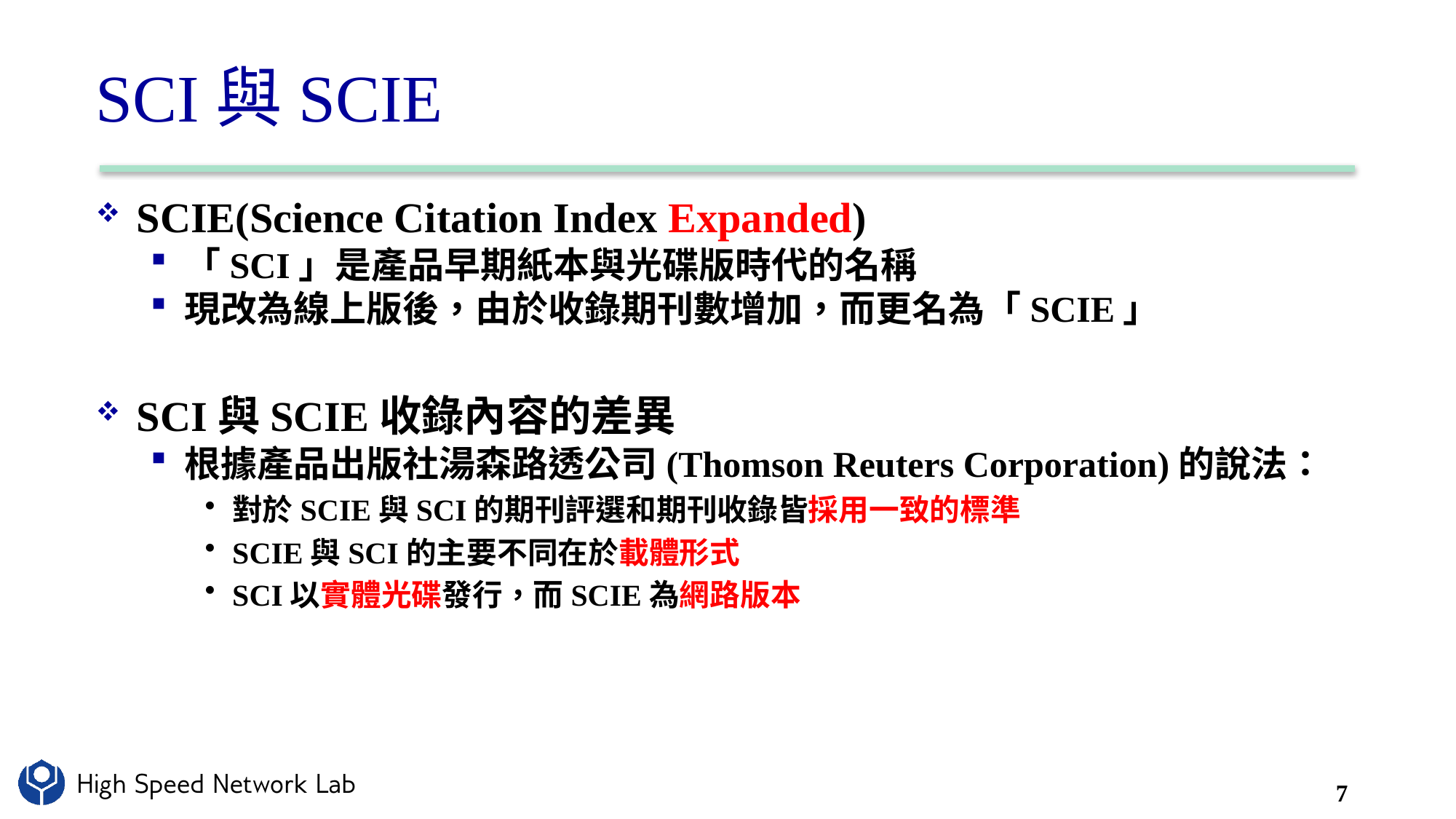

# SCI與SCIE
SCIE(Science Citation Index Expanded)
「SCI」是產品早期紙本與光碟版時代的名稱
現改為線上版後，由於收錄期刊數增加，而更名為「SCIE」

SCI與SCIE收錄內容的差異
根據產品出版社湯森路透公司(Thomson Reuters Corporation)的說法：
對於SCIE與SCI的期刊評選和期刊收錄皆採用一致的標準
SCIE與SCI的主要不同在於載體形式
SCI以實體光碟發行，而SCIE為網路版本

7